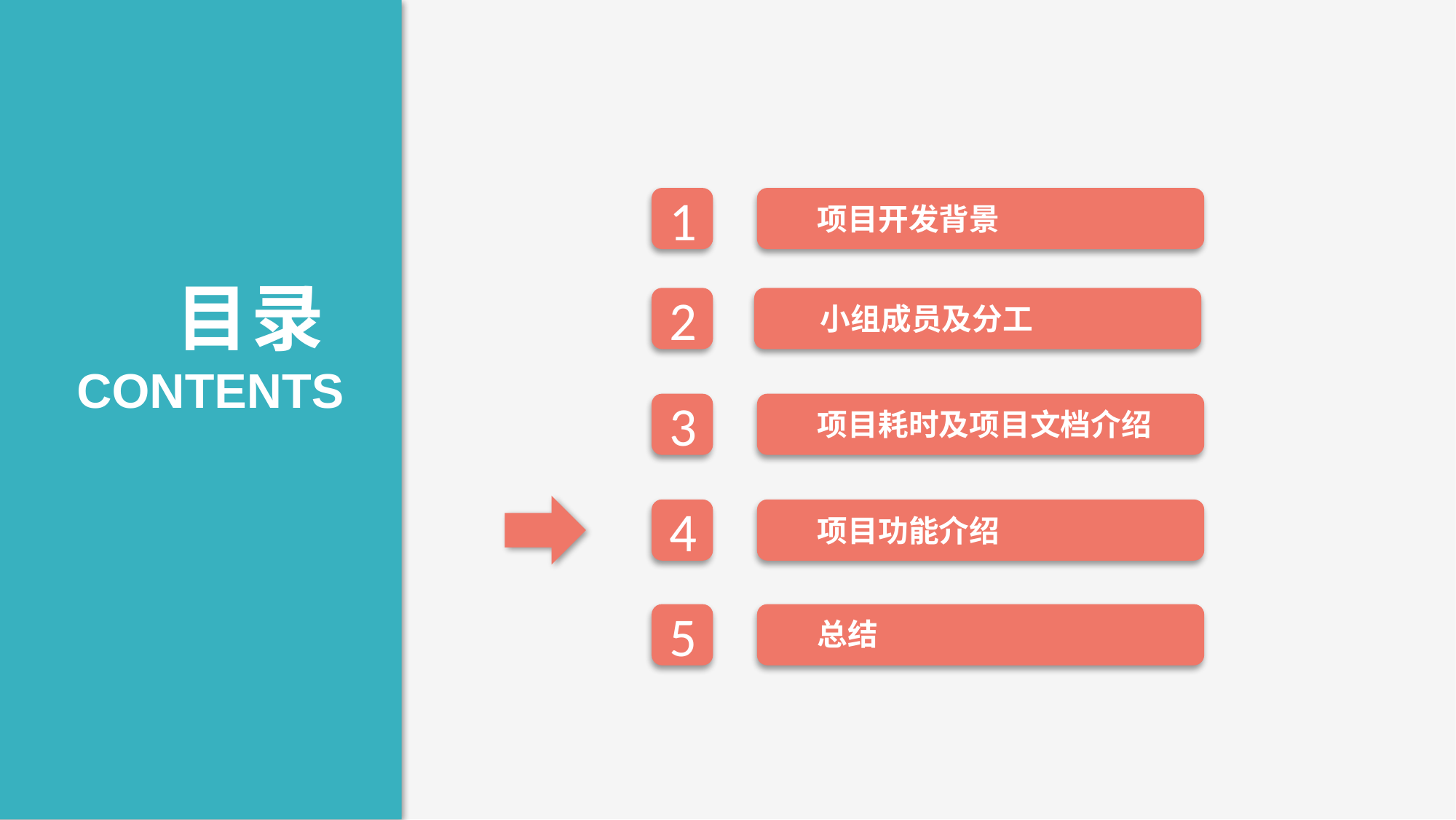

1

项目开发背景
目录
CONTENTS
2

小组成员及分工
3

项目耗时及项目文档介绍

4

项目功能介绍
5

总结